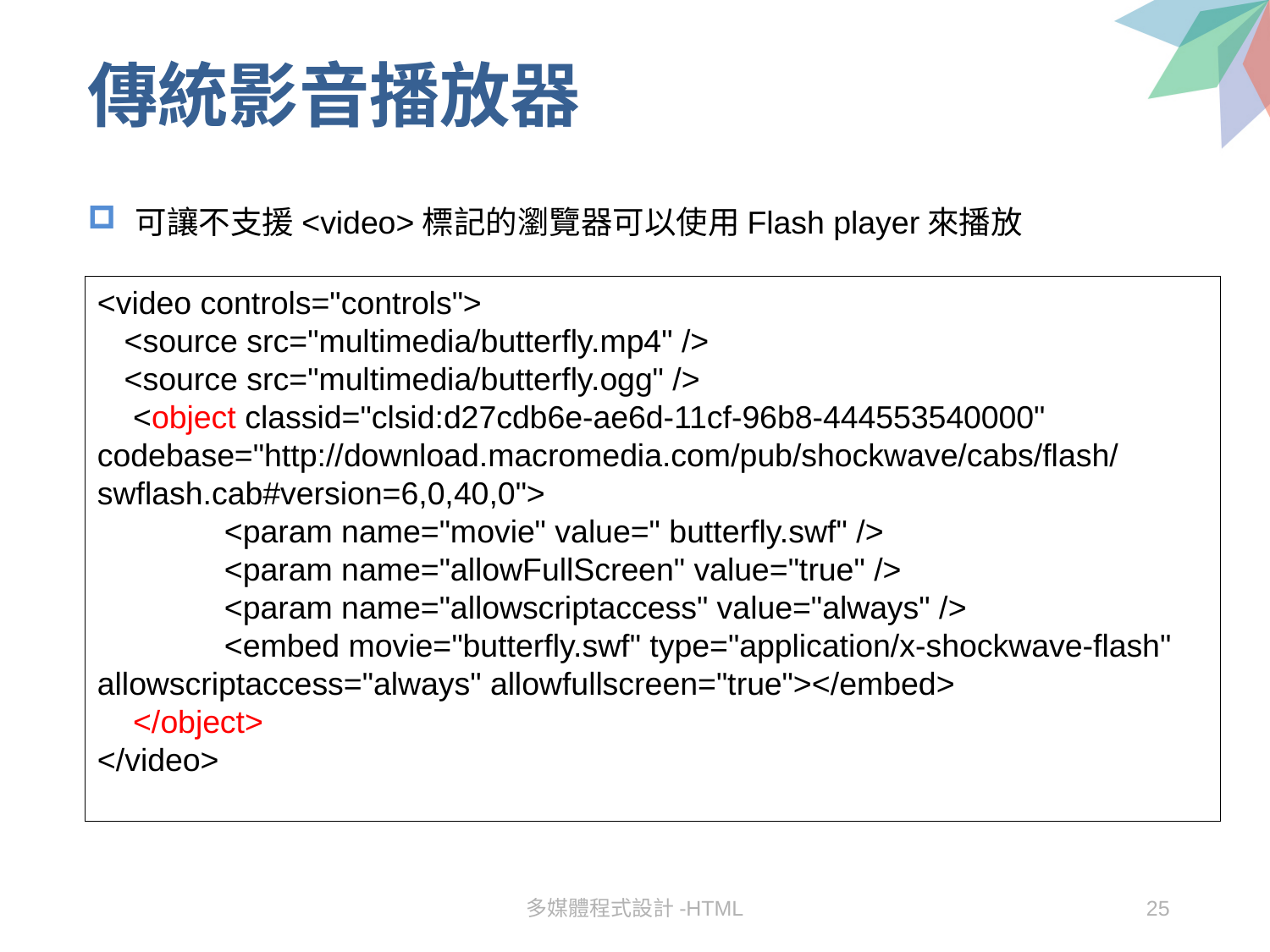

# 傳統影音播放器
可讓不支援<video>標記的瀏覽器可以使用Flash player來播放

<video controls="controls">
   <source src="multimedia/butterfly.mp4" />
   <source src="multimedia/butterfly.ogg" />
    <object classid="clsid:d27cdb6e-ae6d-11cf-96b8-444553540000" codebase="http://download.macromedia.com/pub/shockwave/cabs/flash/swflash.cab#version=6,0,40,0">
	<param name="movie" value=" butterfly.swf" />
	<param name="allowFullScreen" value="true" />
	<param name="allowscriptaccess" value="always" />
 	<embed movie="butterfly.swf" type="application/x-shockwave-flash" allowscriptaccess="always" allowfullscreen="true"></embed>
    </object>
</video>

多媒體程式設計-HTML
25